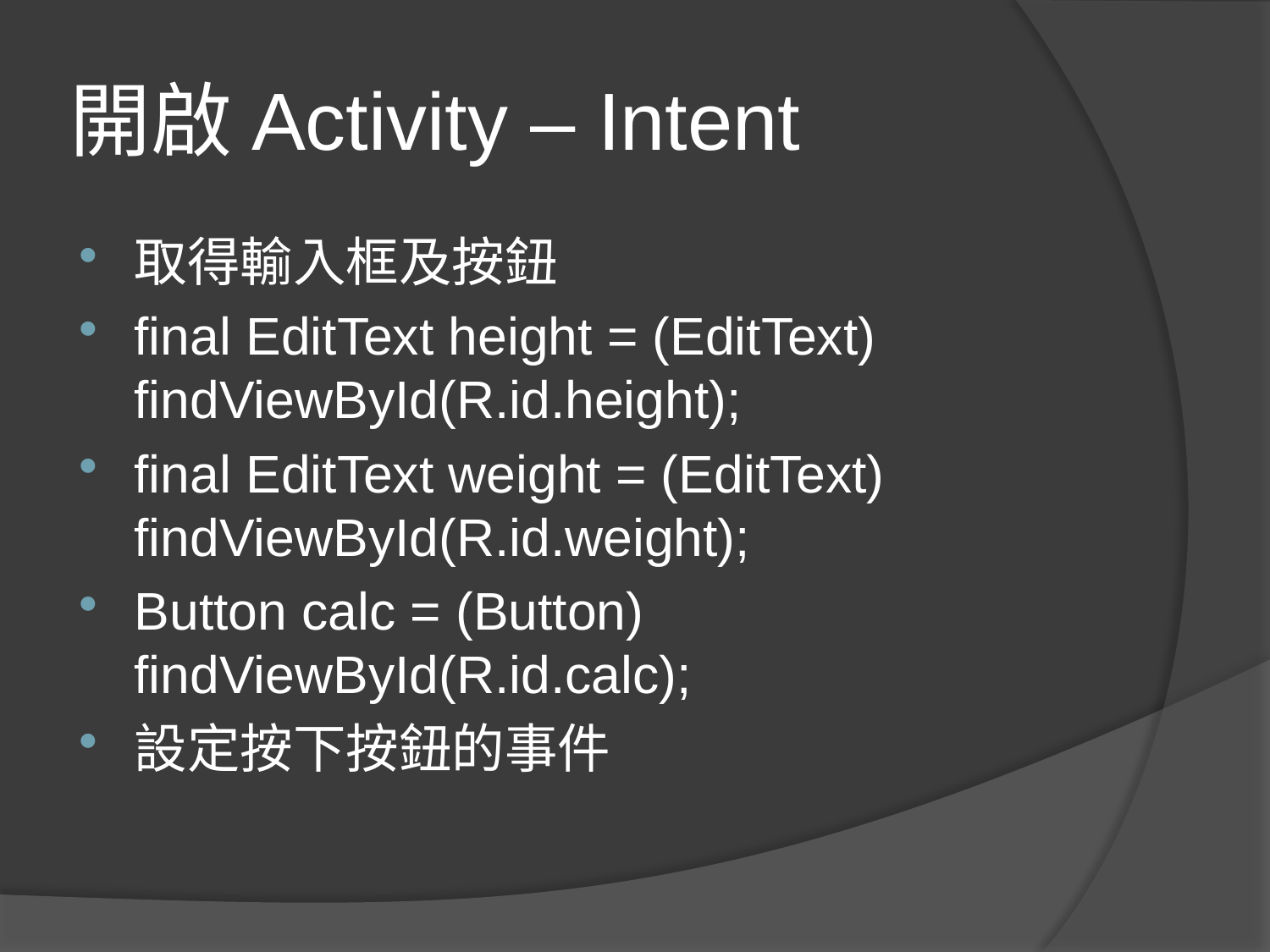

# 開啟Activity – Intent
取得輸入框及按鈕
final EditText height = (EditText) findViewById(R.id.height);
final EditText weight = (EditText) findViewById(R.id.weight);
Button calc = (Button) findViewById(R.id.calc);
設定按下按鈕的事件